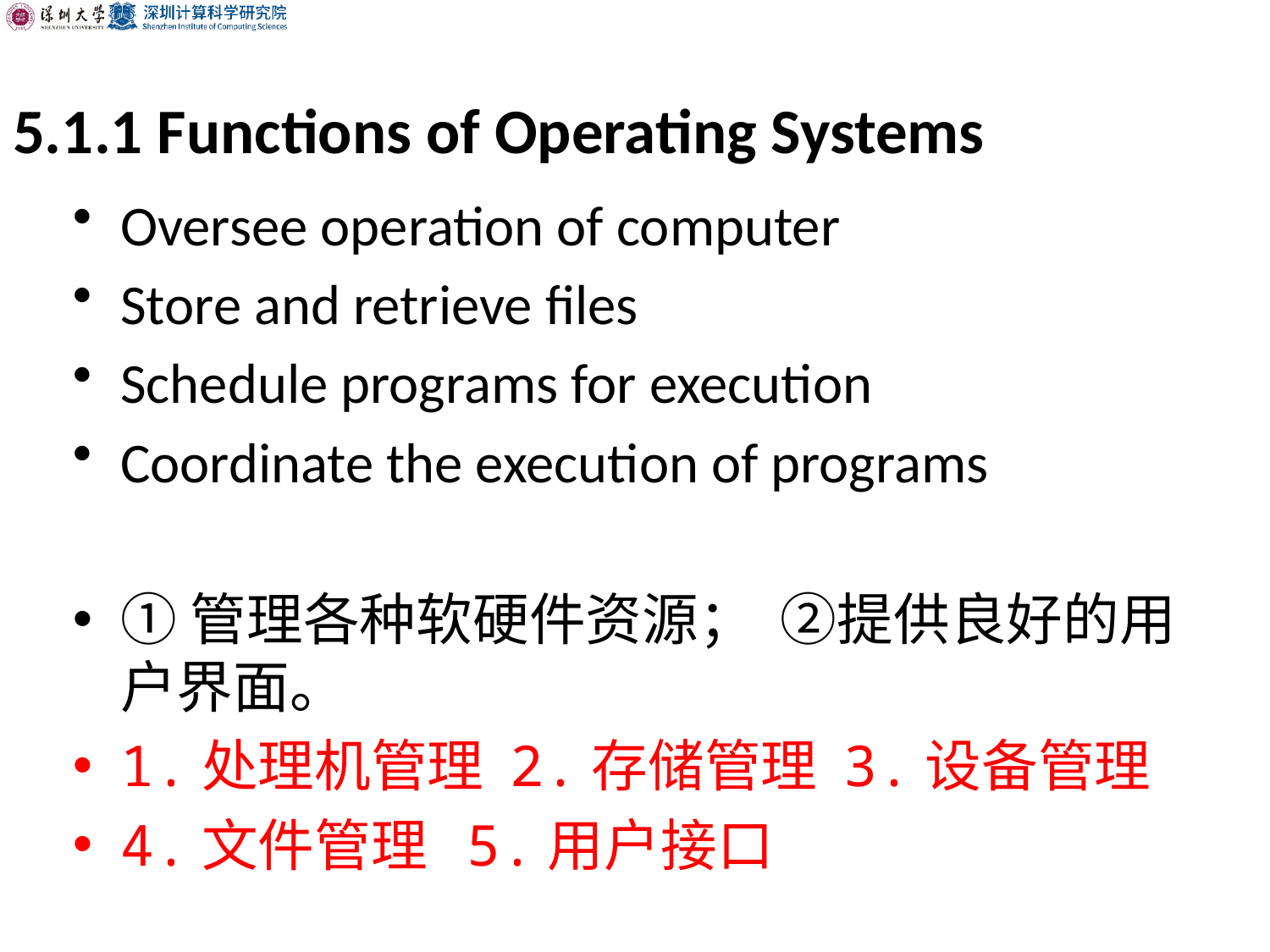

# 5.1.1 Functions of Operating Systems
Oversee operation of computer
Store and retrieve files
Schedule programs for execution
Coordinate the execution of programs

①管理各种软硬件资源；  ②提供良好的用户界面。
1.处理机管理 2.存储管理 3.设备管理
4.文件管理  5.用户接口